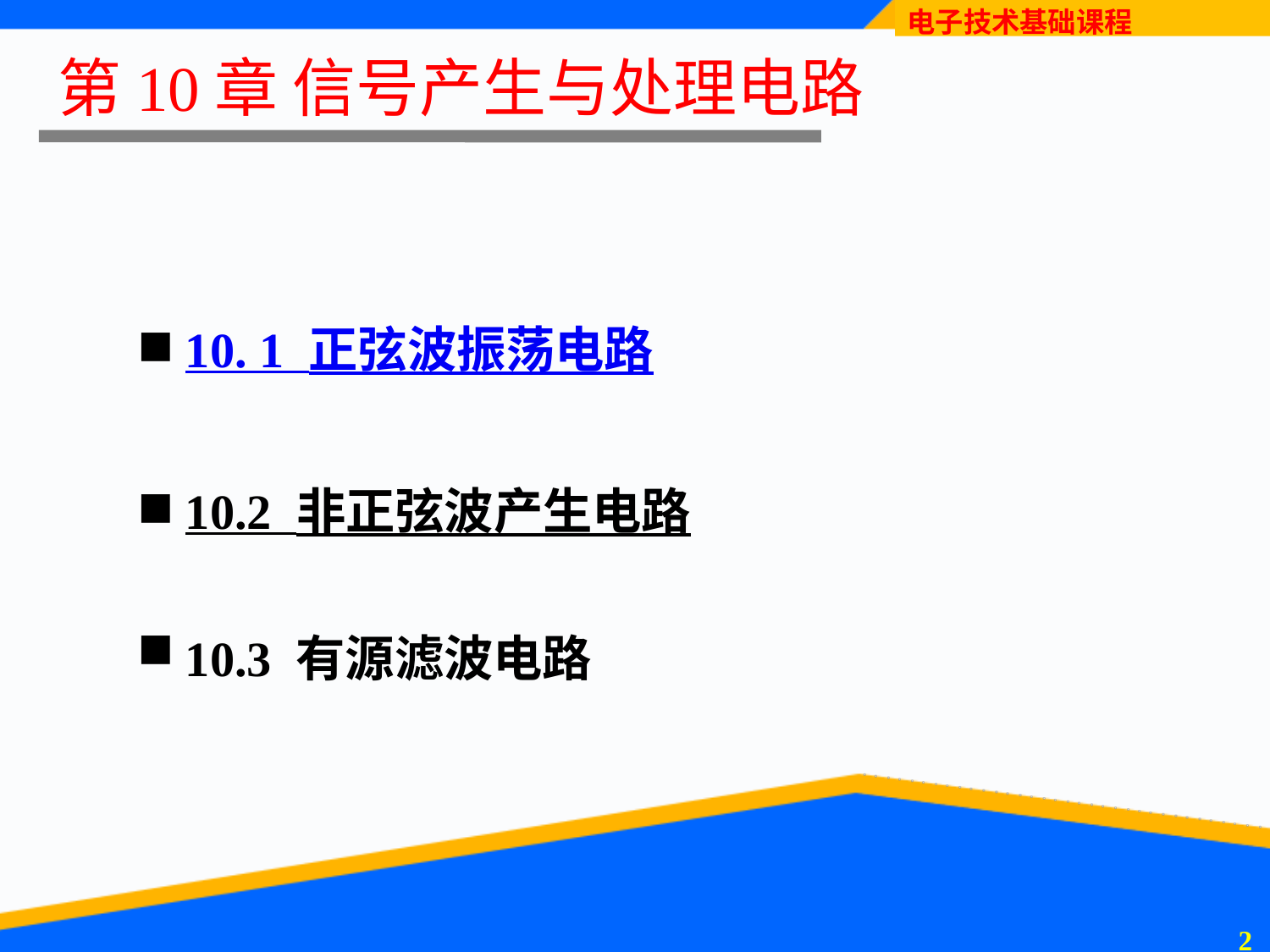

# 第10章 信号产生与处理电路
10. 1  正弦波振荡电路
10.2  非正弦波产生电路
10.3 有源滤波电路
2